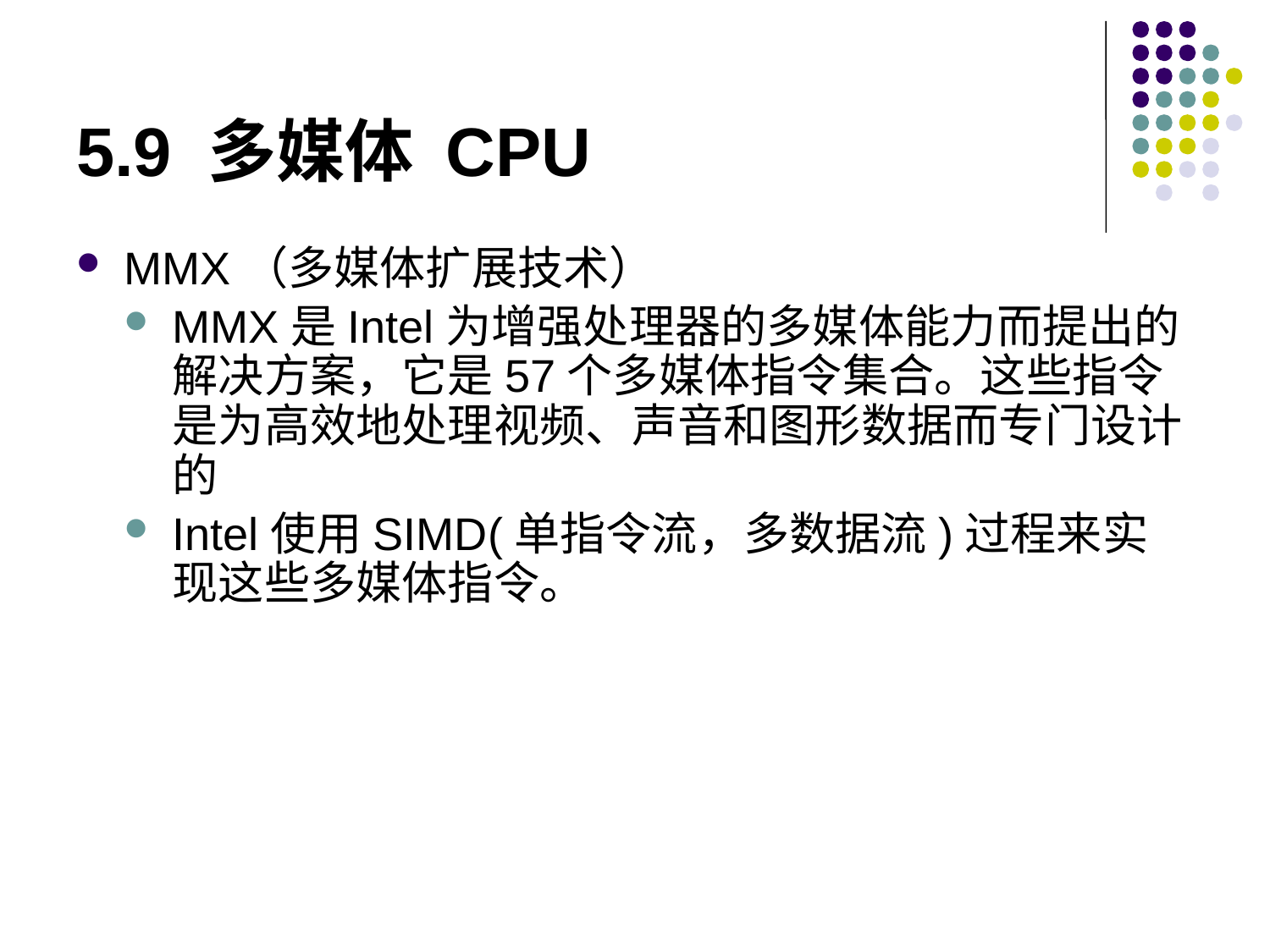

# 5.9 多媒体 CPU
MMX（多媒体扩展技术）
MMX是Intel为增强处理器的多媒体能力而提出的解决方案，它是57个多媒体指令集合。这些指令是为高效地处理视频、声音和图形数据而专门设计的
Intel使用SIMD(单指令流，多数据流)过程来实现这些多媒体指令。
42